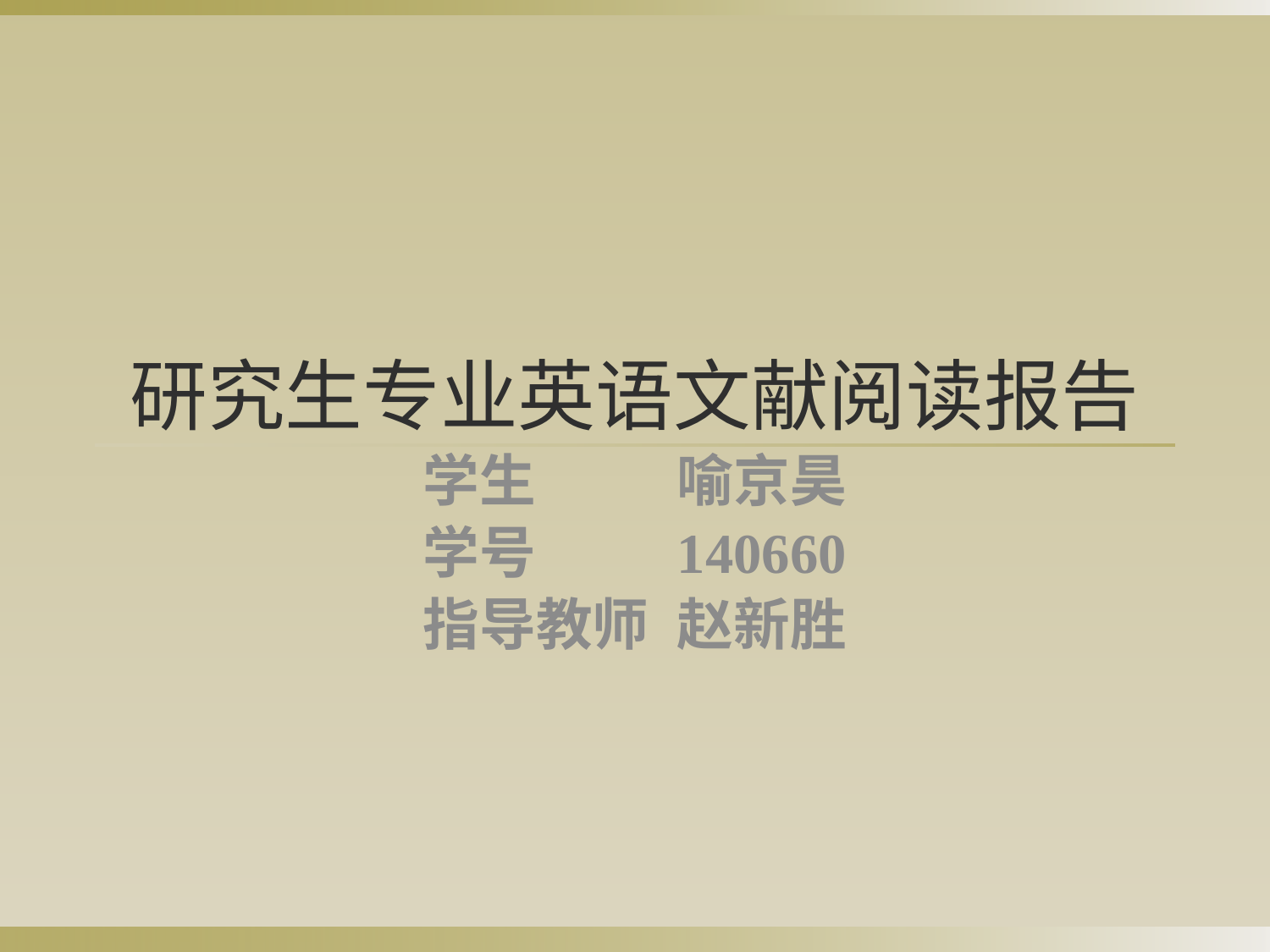

# 研究生专业英语文献阅读报告
学生		喻京昊
学号		140660
指导教师	赵新胜